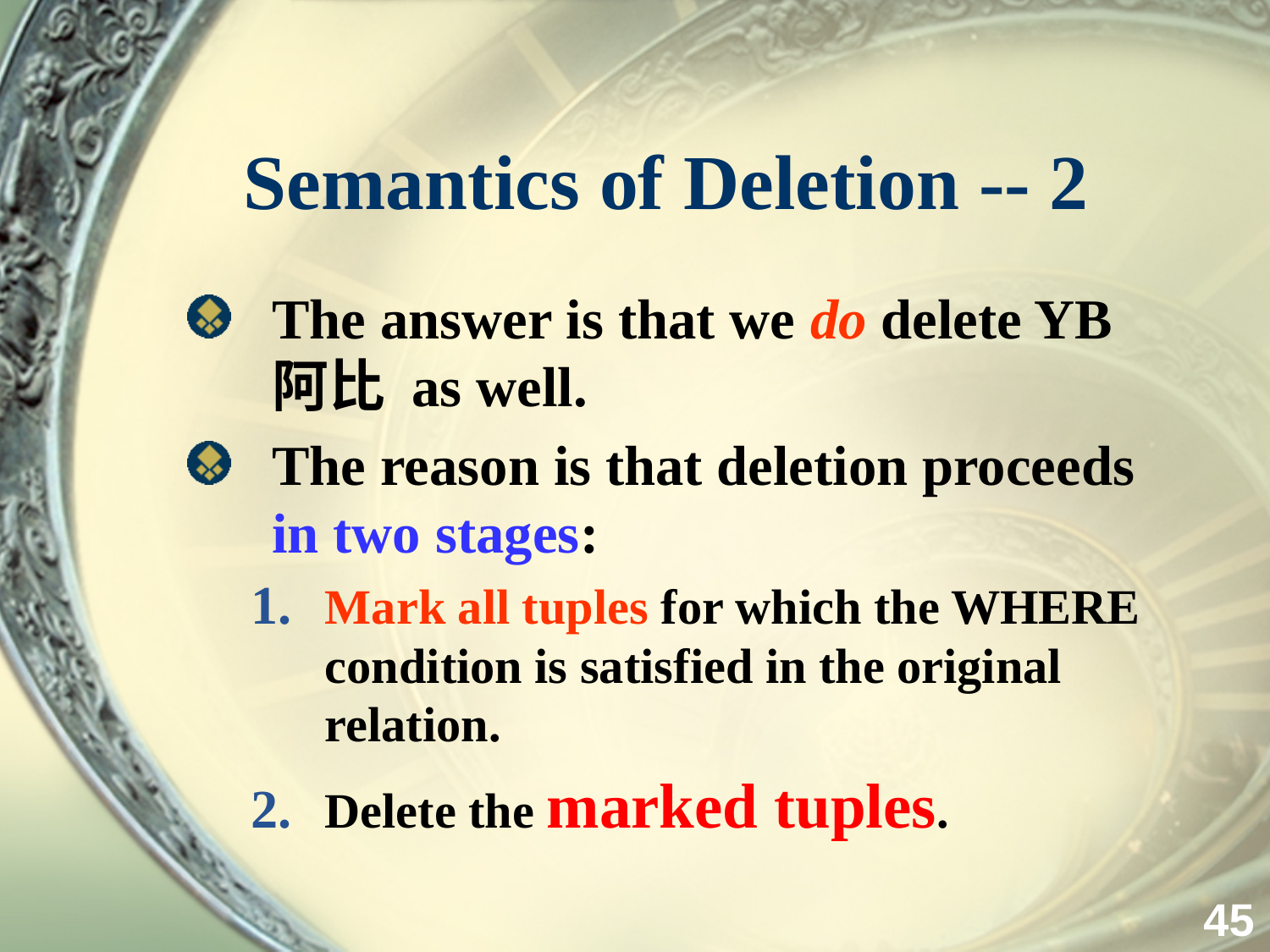

# Semantics of Deletion -- 2
The answer is that we do delete YB阿比 as well.
The reason is that deletion proceeds in two stages:
Mark all tuples for which the WHERE condition is satisfied in the original relation.
Delete the marked tuples.
45